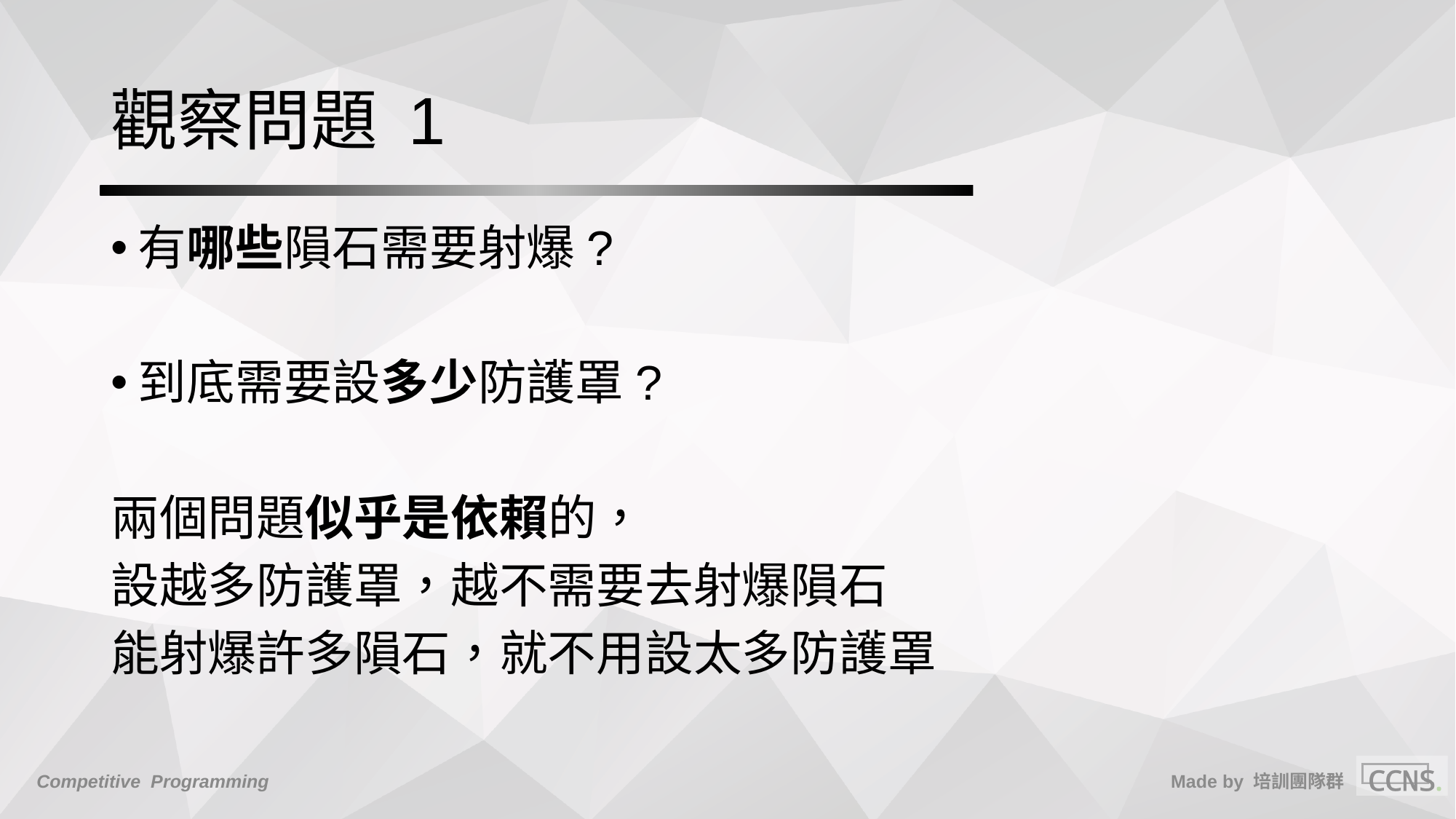

# 觀察問題 1
有哪些隕石需要射爆?

到底需要設多少防護罩?

兩個問題似乎是依賴的，
設越多防護罩，越不需要去射爆隕石
能射爆許多隕石，就不用設太多防護罩